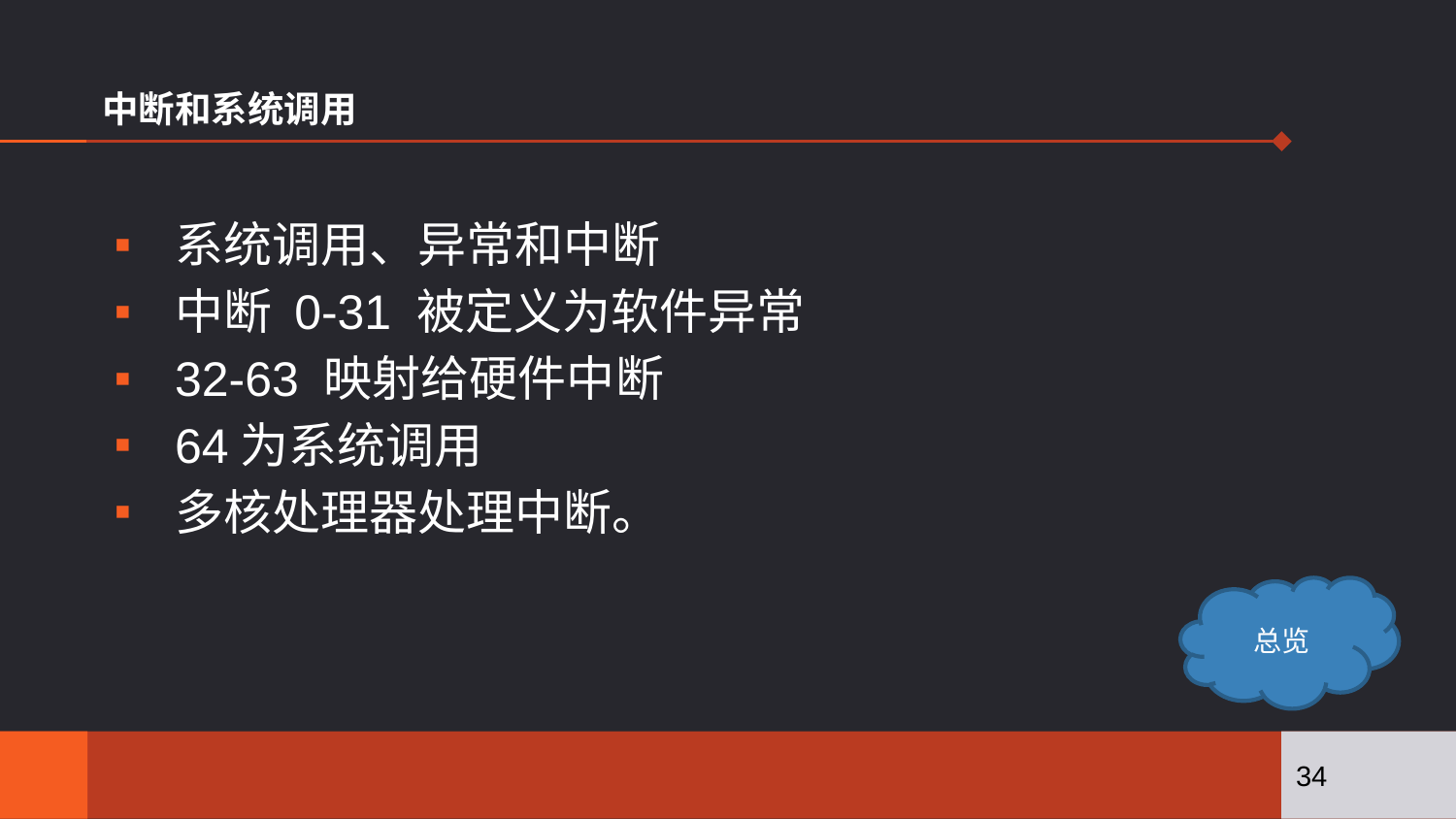

# 中断和系统调用
系统调用、异常和中断
中断 0-31 被定义为软件异常
32-63 映射给硬件中断
64为系统调用
多核处理器处理中断。
总览
34